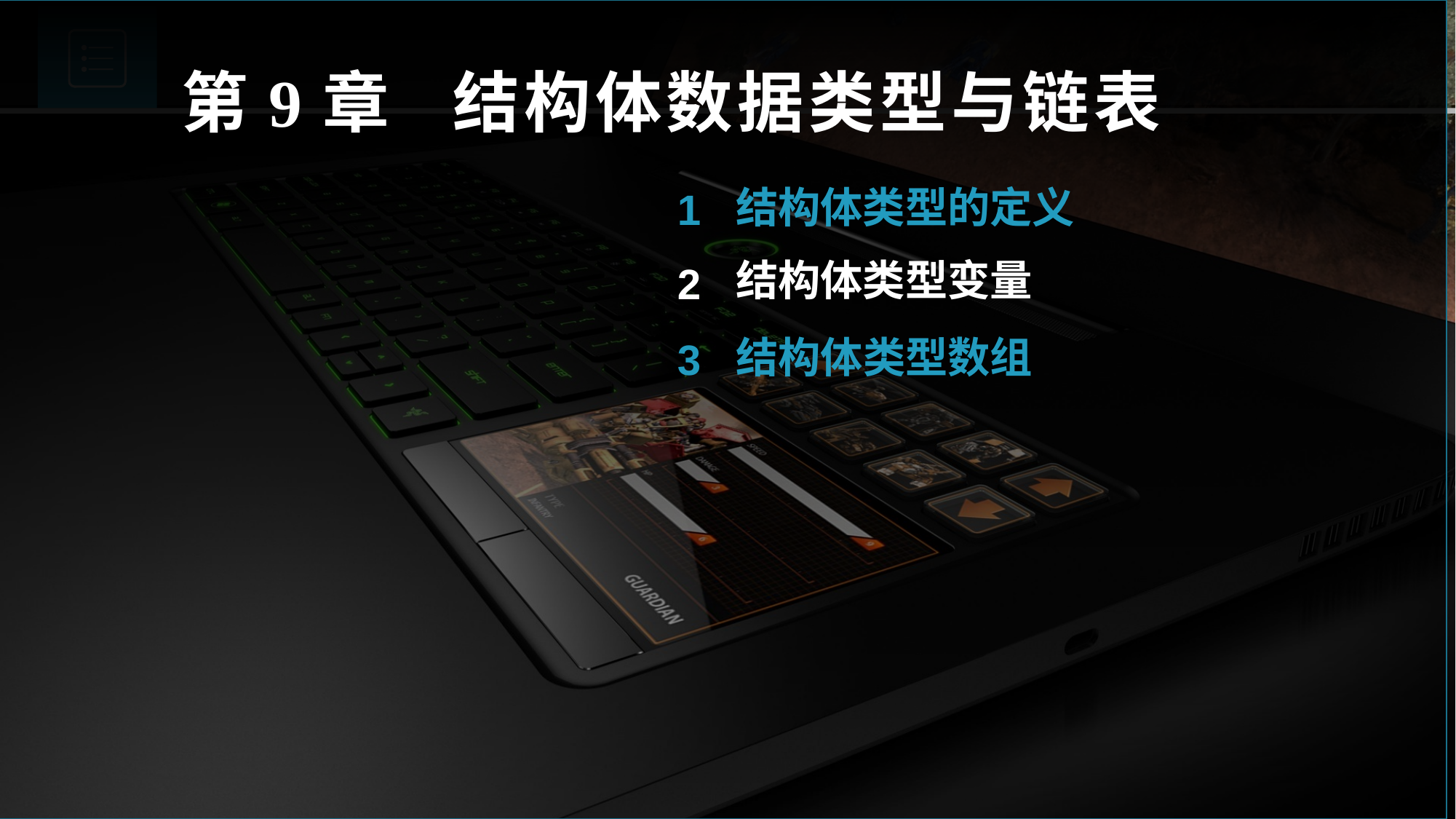

第9章   结构体数据类型与链表
结构体类型的定义
1
结构体类型变量
2
结构体类型数组
3